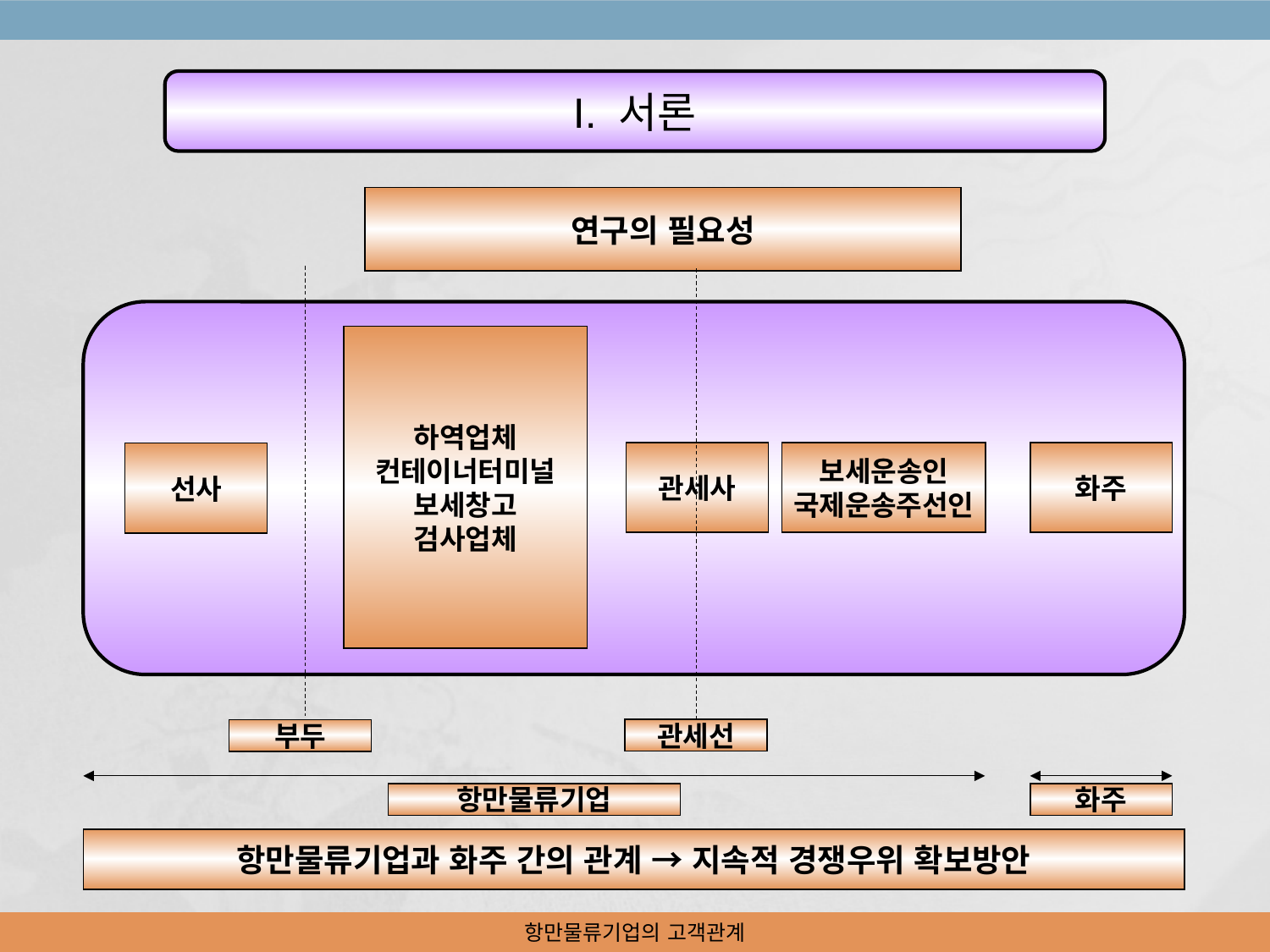

I. 서론
연구의 필요성

하역업체
컨테이너터미널
보세창고
검사업체
관세사
보세운송인
국제운송주선인
화주
선사
관세선
부두
화주
항만물류기업
항만물류기업과 화주 간의 관계 → 지속적 경쟁우위 확보방안
항만물류기업의 고객관계